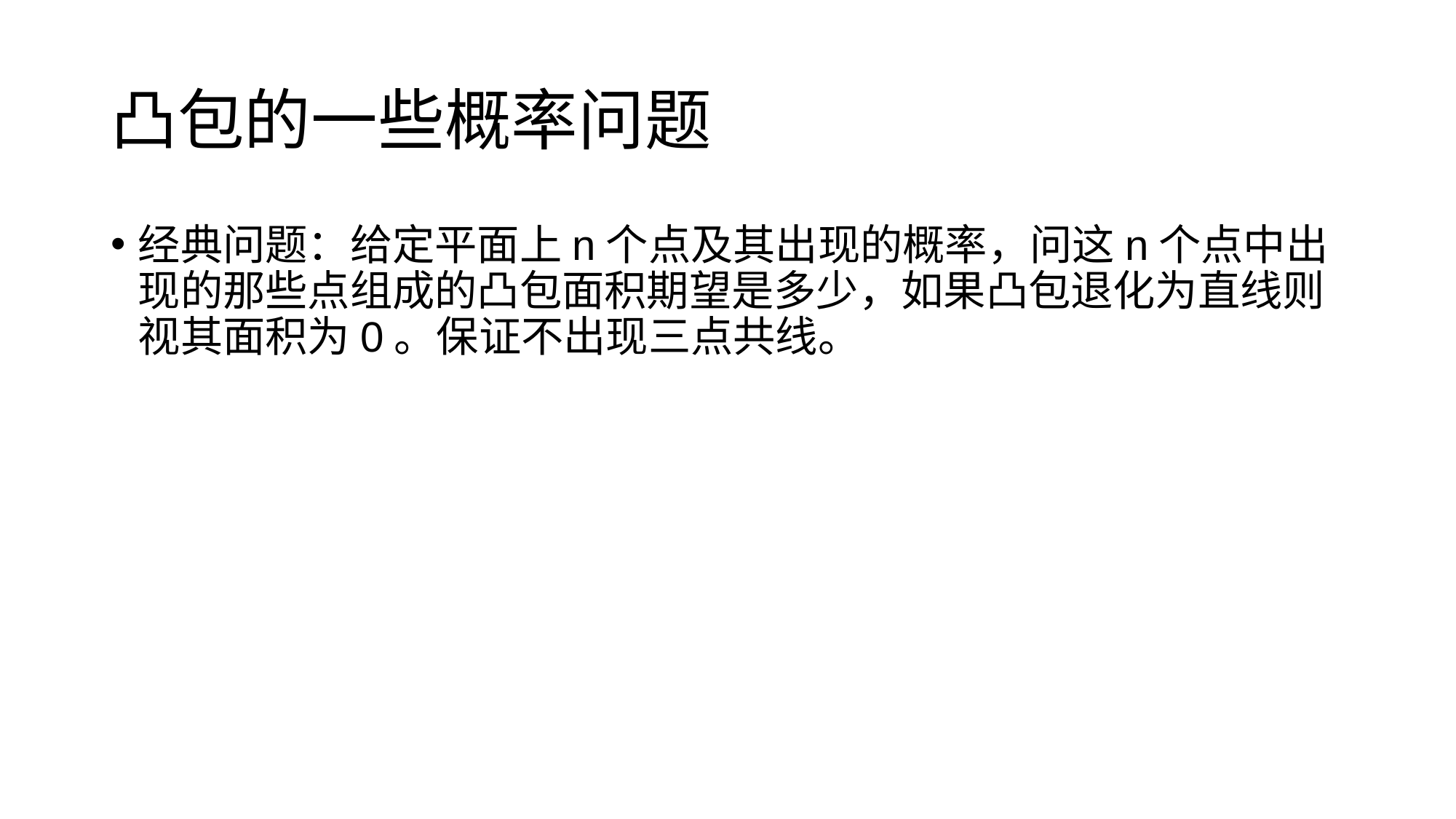

# 凸包的一些概率问题
经典问题：给定平面上n个点及其出现的概率，问这n个点中出现的那些点组成的凸包面积期望是多少，如果凸包退化为直线则视其面积为0。保证不出现三点共线。